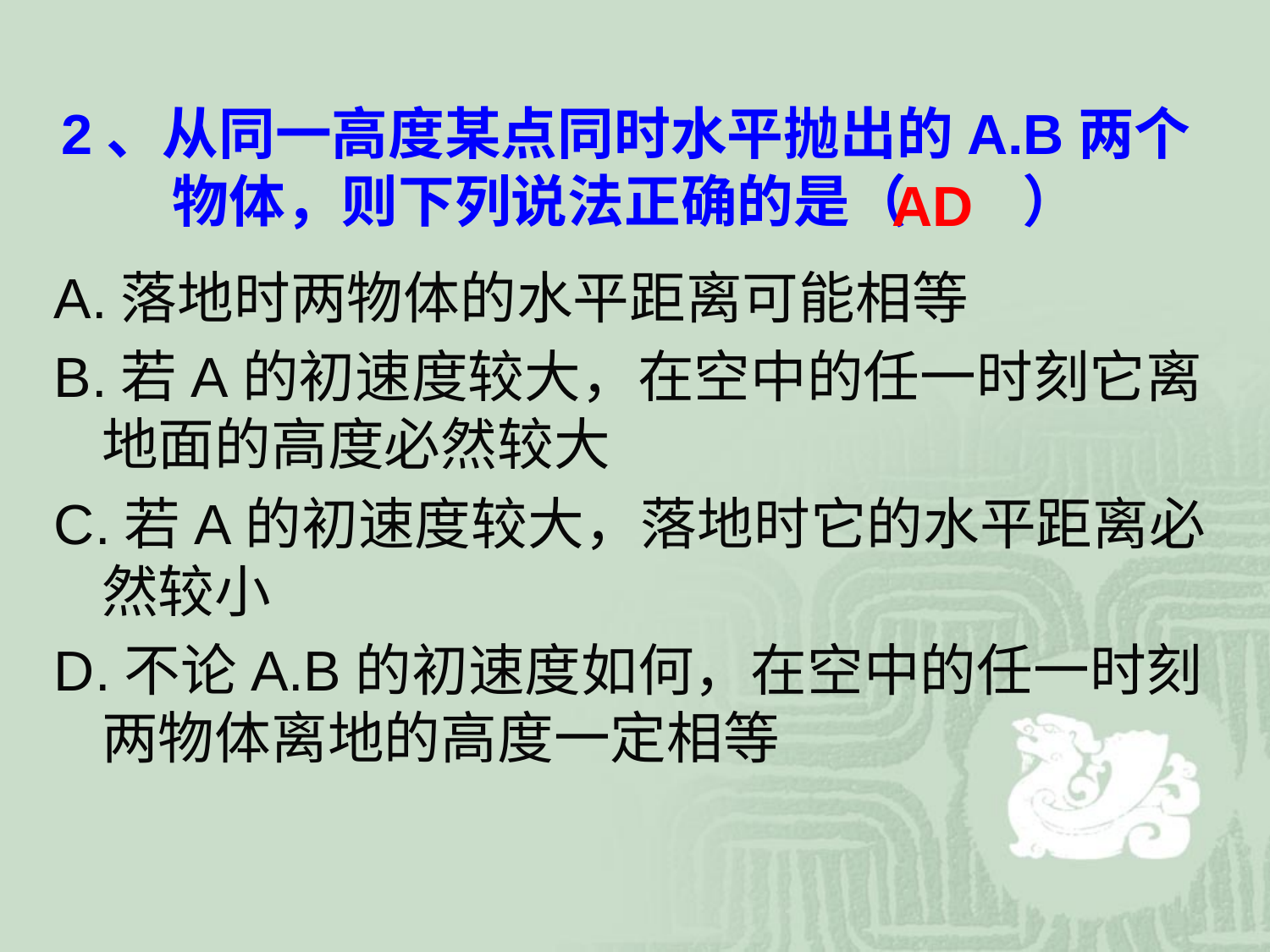

# 2、从同一高度某点同时水平抛出的A.B两个物体，则下列说法正确的是（         ）
AD
A.落地时两物体的水平距离可能相等
B.若A的初速度较大，在空中的任一时刻它离地面的高度必然较大
C.若A的初速度较大，落地时它的水平距离必然较小
D.不论A.B的初速度如何，在空中的任一时刻两物体离地的高度一定相等